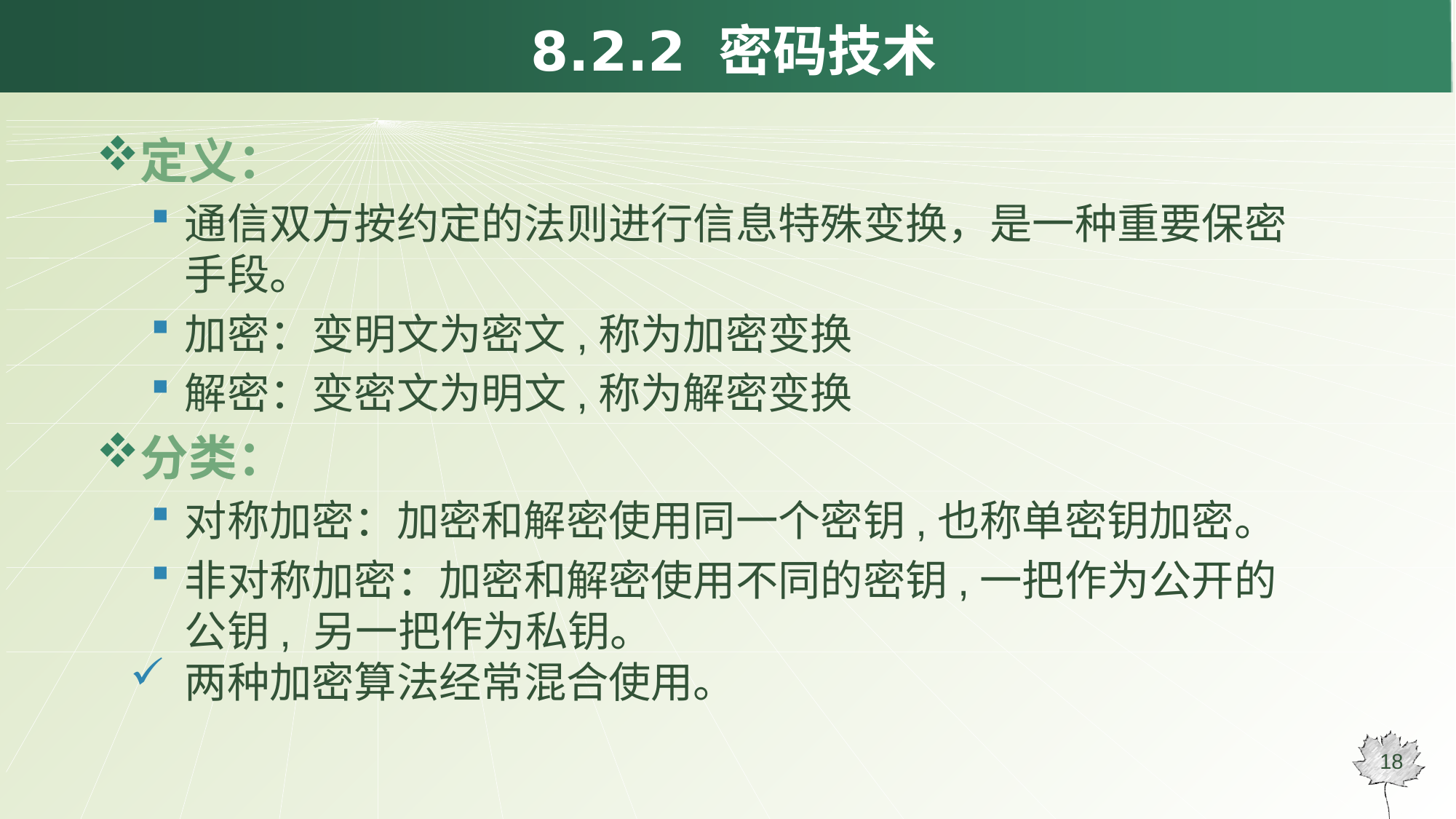

# 8.2.2 密码技术
定义：
通信双方按约定的法则进行信息特殊变换，是一种重要保密手段。
加密：变明文为密文,称为加密变换
解密：变密文为明文,称为解密变换
分类：
对称加密：加密和解密使用同一个密钥,也称单密钥加密。
非对称加密：加密和解密使用不同的密钥,一把作为公开的公钥, 另一把作为私钥。
两种加密算法经常混合使用。

18